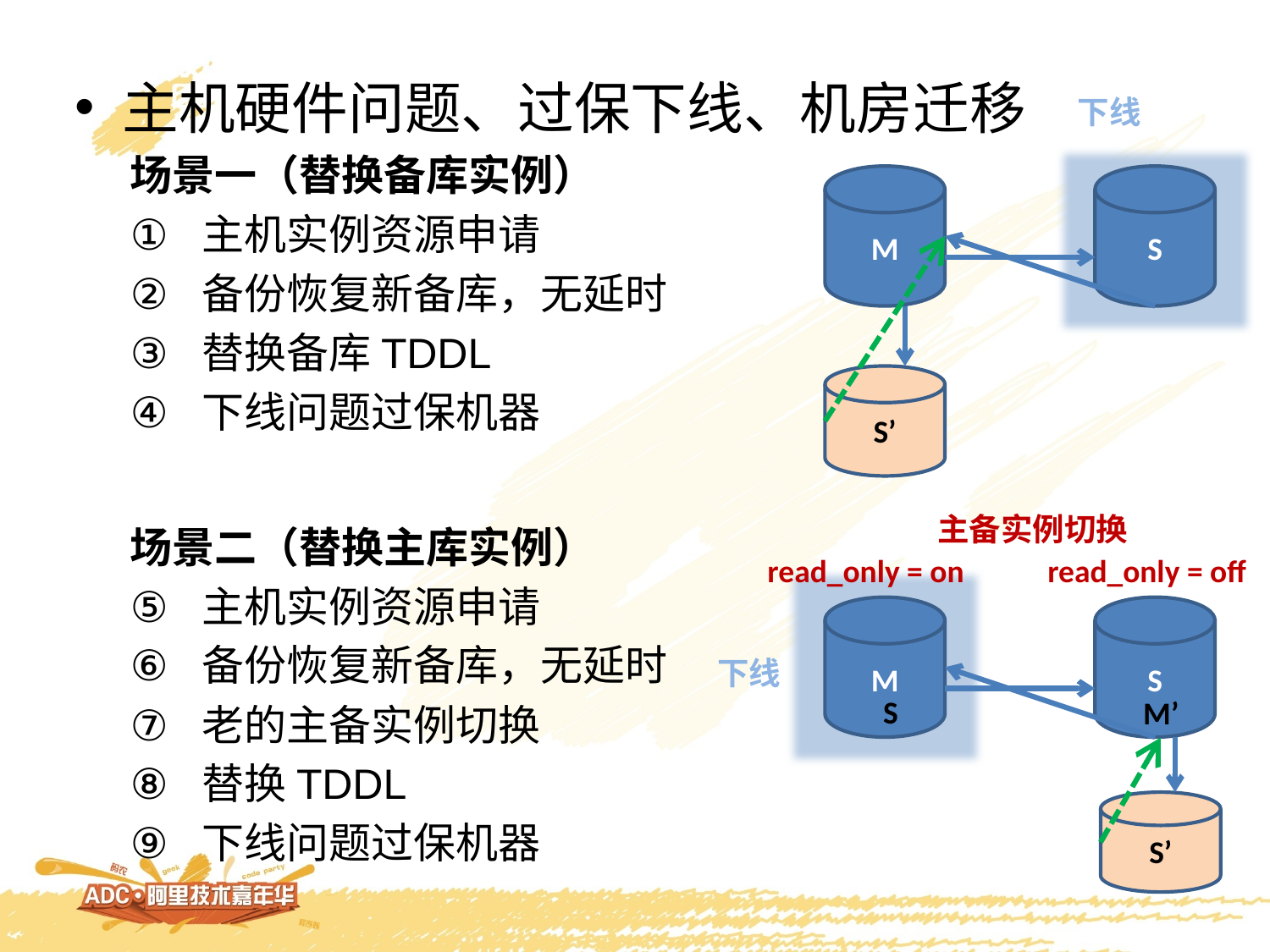

主机硬件问题、过保下线、机房迁移
场景一（替换备库实例）
主机实例资源申请
备份恢复新备库，无延时
替换备库TDDL
下线问题过保机器

场景二（替换主库实例）
主机实例资源申请
备份恢复新备库，无延时
老的主备实例切换
替换TDDL
下线问题过保机器

下线

M
S
S’
主备实例切换
read_only = on
read_only = off

M
S
下线
  S
  M’
S’